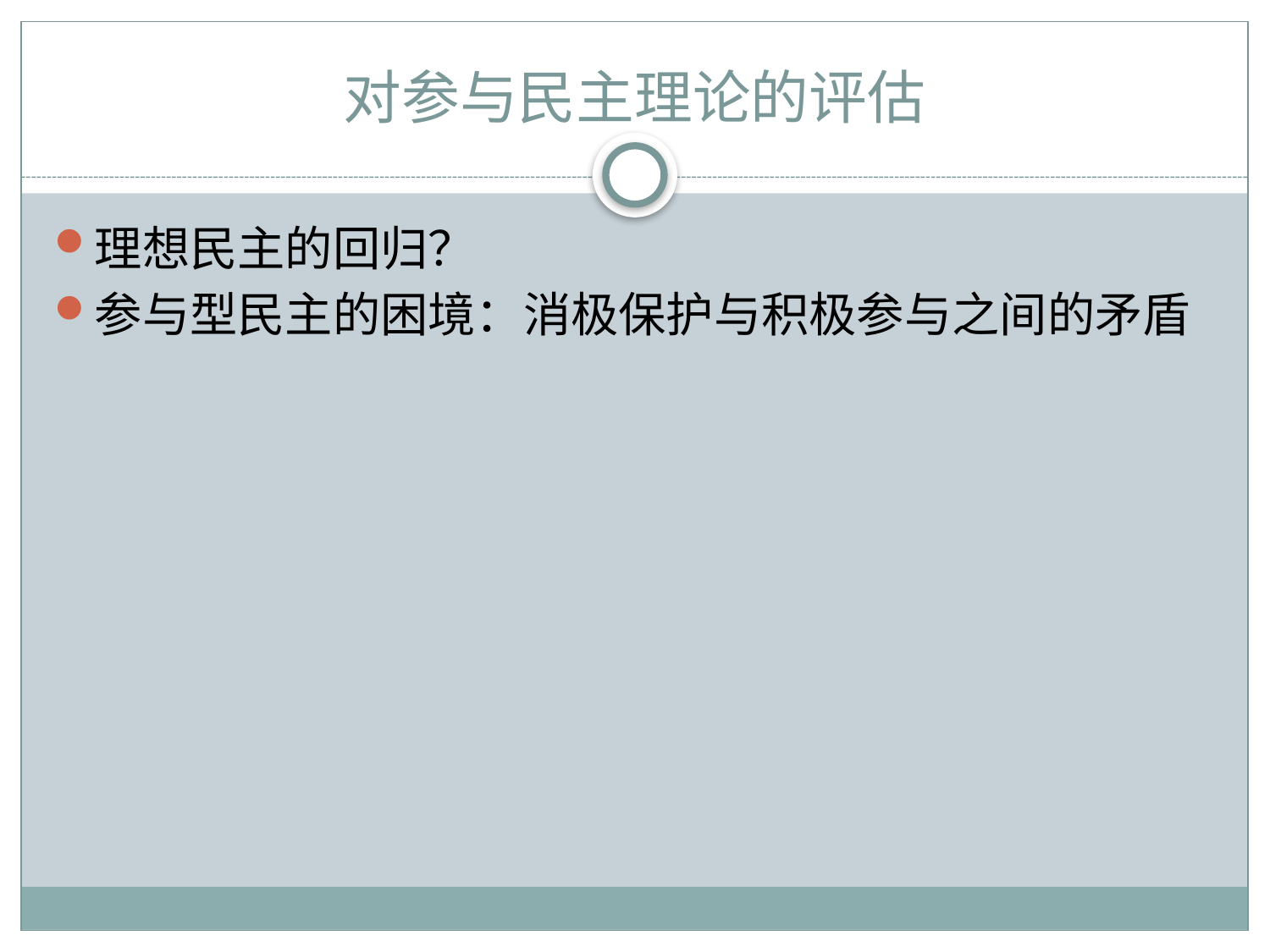

# 对参与民主理论的评估
理想民主的回归？
参与型民主的困境：消极保护与积极参与之间的矛盾